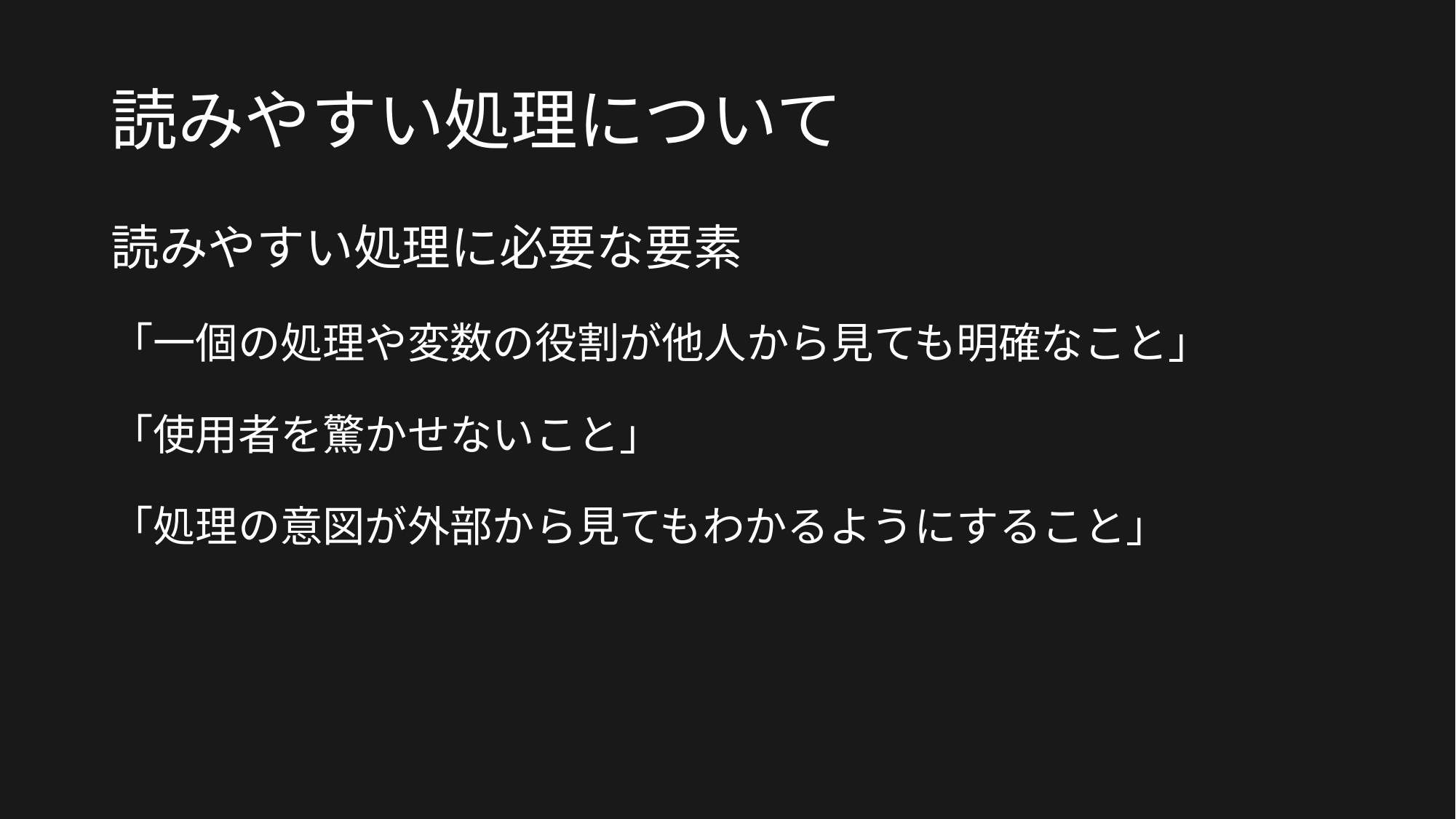

# 読みやすい処理について
読みやすい処理に必要な要素
「一個の処理や変数の役割が他人から見ても明確なこと」
「使用者を驚かせないこと」
「処理の意図が外部から見てもわかるようにすること」